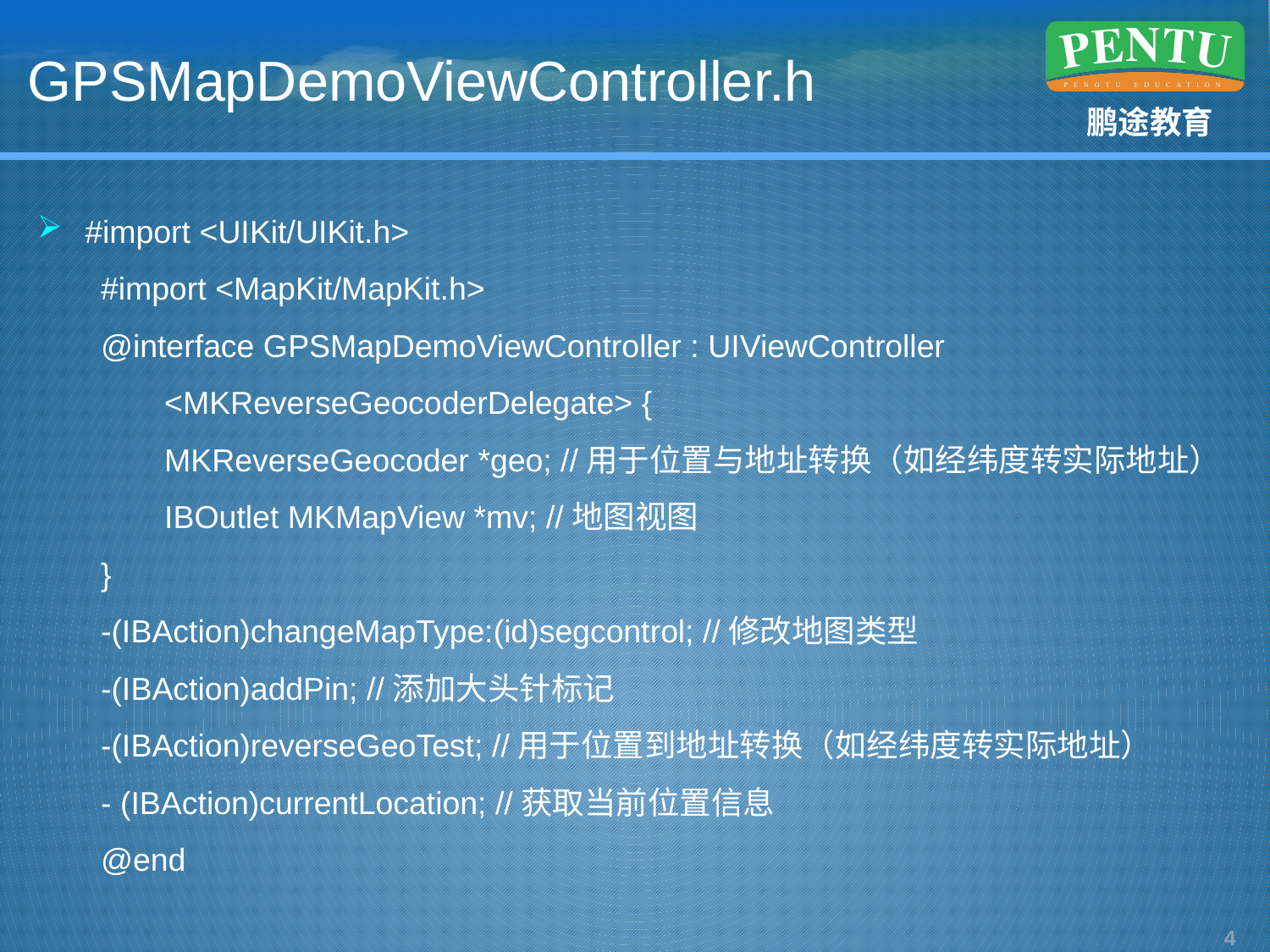

# GPSMapDemoViewController.h
#import <UIKit/UIKit.h>
#import <MapKit/MapKit.h>
@interface GPSMapDemoViewController : UIViewController
<MKReverseGeocoderDelegate> {
MKReverseGeocoder *geo; //用于位置与地址转换（如经纬度转实际地址）
IBOutlet MKMapView *mv; //地图视图
}
-(IBAction)changeMapType:(id)segcontrol; //修改地图类型
-(IBAction)addPin; //添加大头针标记
-(IBAction)reverseGeoTest; //用于位置到地址转换（如经纬度转实际地址）
- (IBAction)currentLocation; //获取当前位置信息
@end
4